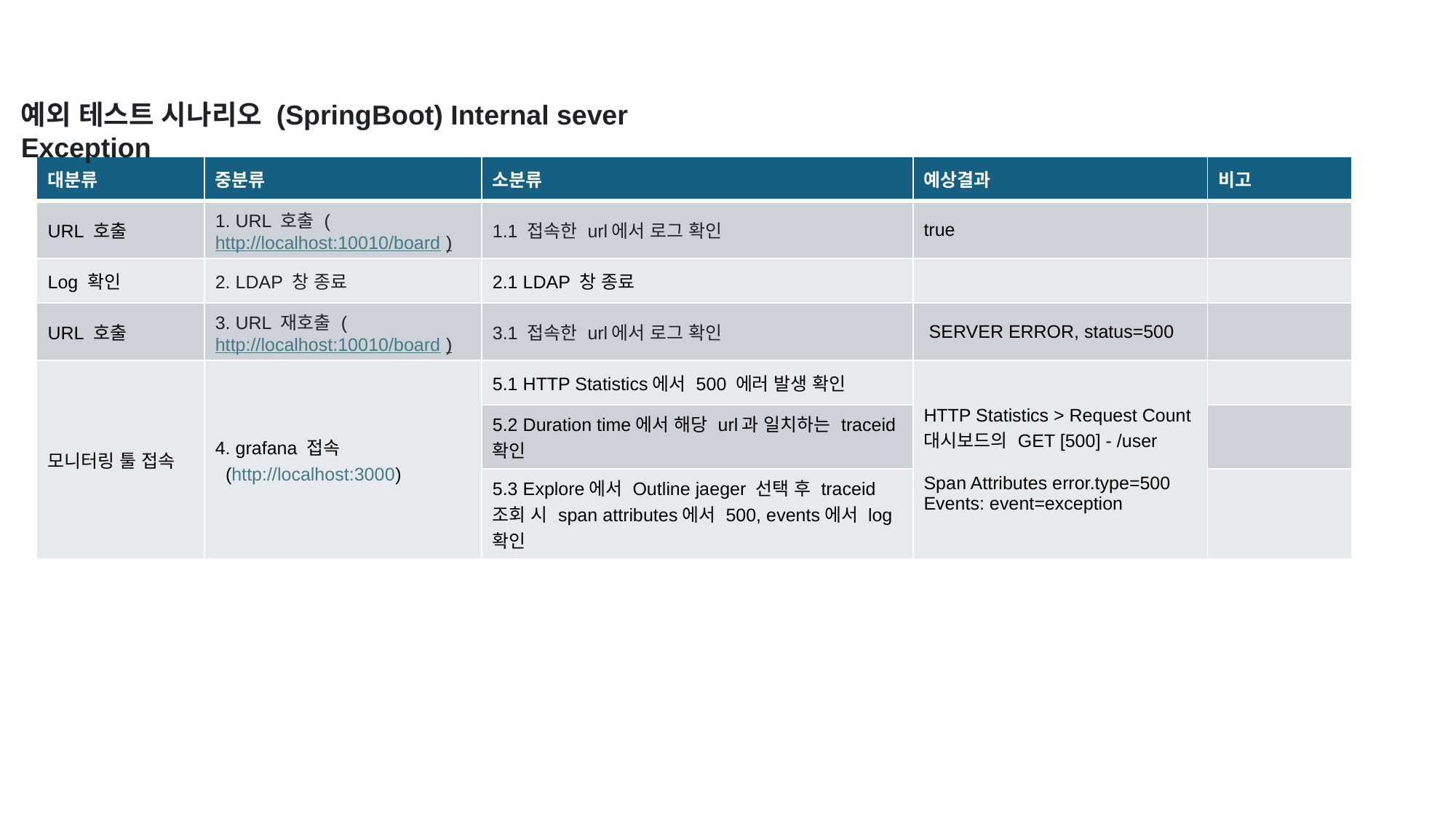

예외 테스트 시나리오 (SpringBoot) Internal sever Exception
| 대분류 | 중분류 | 소분류 | 예상결과 | 비고 |
| --- | --- | --- | --- | --- |
| URL 호출 | 1. URL 호출 (http://localhost:10010/board ) | 1.1 접속한 url에서 로그 확인 | true |  |
| Log 확인 | 2. LDAP 창 종료 | 2.1 LDAP 창 종료 |  |  |
| URL 호출 | 3. URL 재호출 (http://localhost:10010/board ) | 3.1 접속한 url에서 로그 확인 | SERVER ERROR, status=500 |  |
| 모니터링 툴 접속 | 4. grafana 접속  (http://localhost:3000) | 5.1 HTTP Statistics에서 500 에러 발생 확인 | HTTP Statistics > Request Count 대시보드의 GET [500] - /user Span Attributes error.type=500 Events: event=exception |  |
|  |  | 5.2 Duration time에서 해당 url과 일치하는 traceid 확인 |  |  |
|  |  | 5.3 Explore에서 Outline jaeger 선택 후 traceid 조회 시 span attributes에서 500, events에서 log 확인 |  |  |